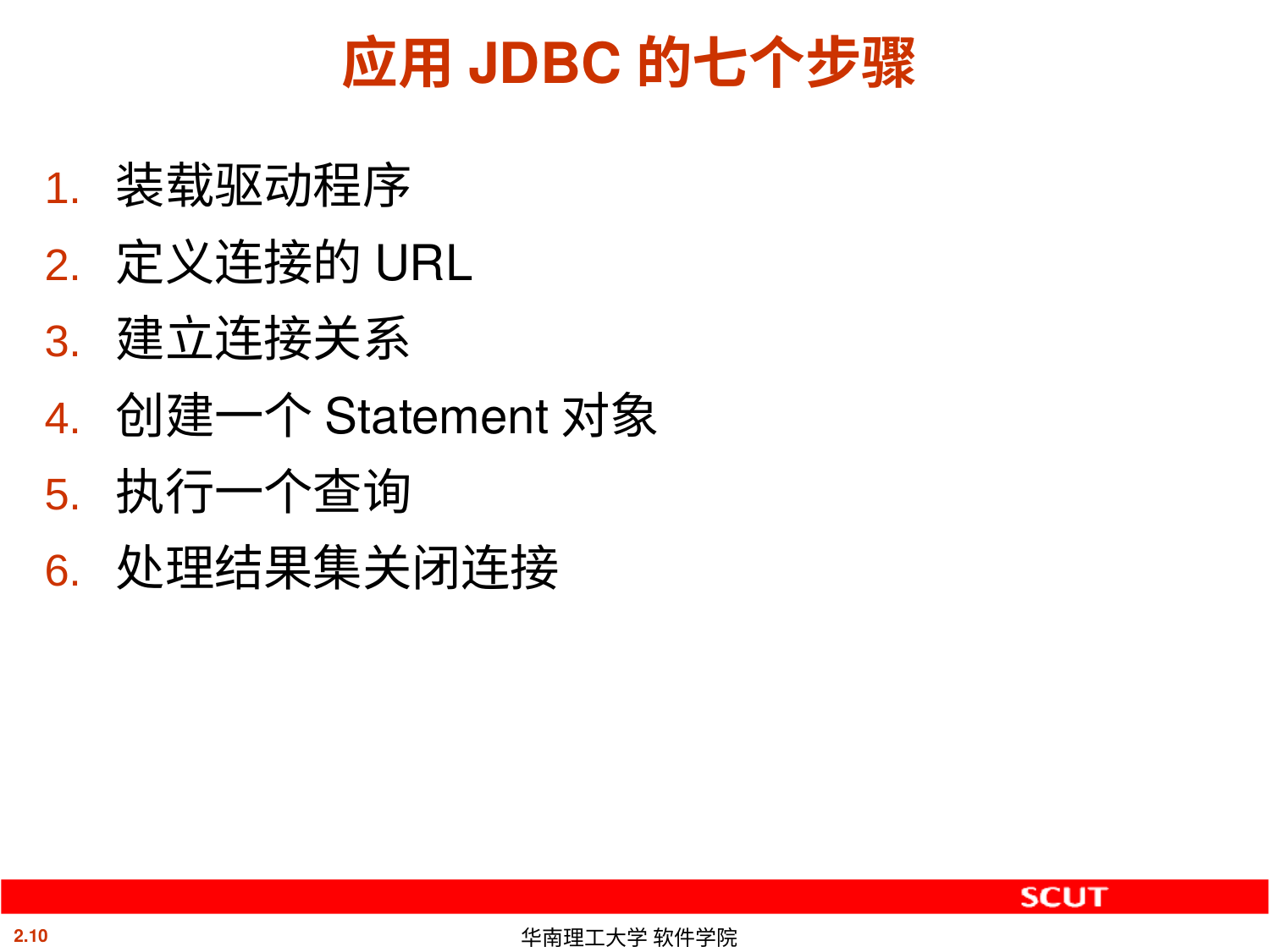

# 应用JDBC的七个步骤
装载驱动程序
定义连接的URL
建立连接关系
创建一个Statement对象
执行一个查询
处理结果集关闭连接